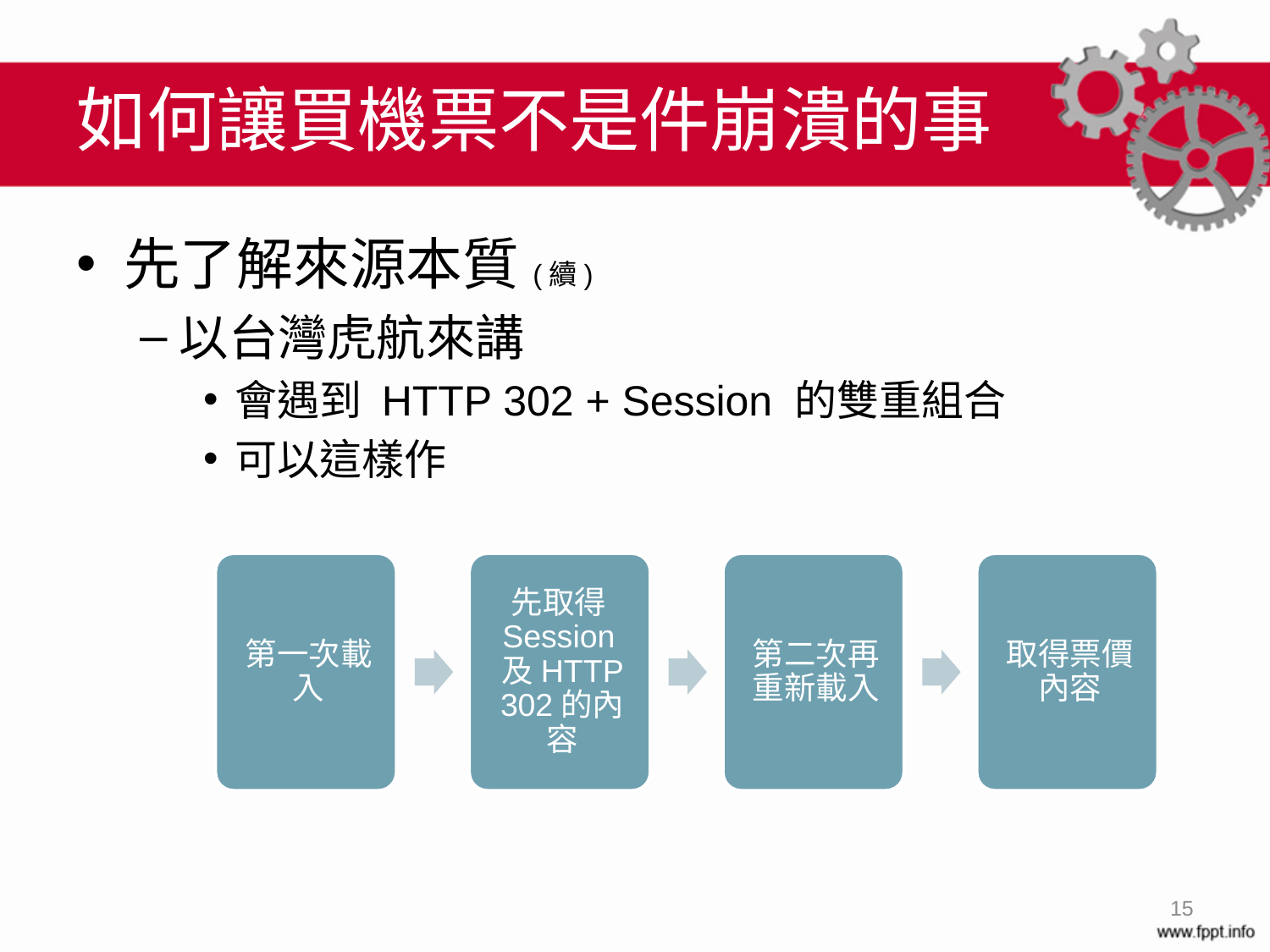

# 如何讓買機票不是件崩潰的事
先了解來源本質(續)
以台灣虎航來講
會遇到 HTTP 302 + Session 的雙重組合
可以這樣作
第一次載入

先取得Session及HTTP 302的內容

第二次再重新載入

取得票價內容
15